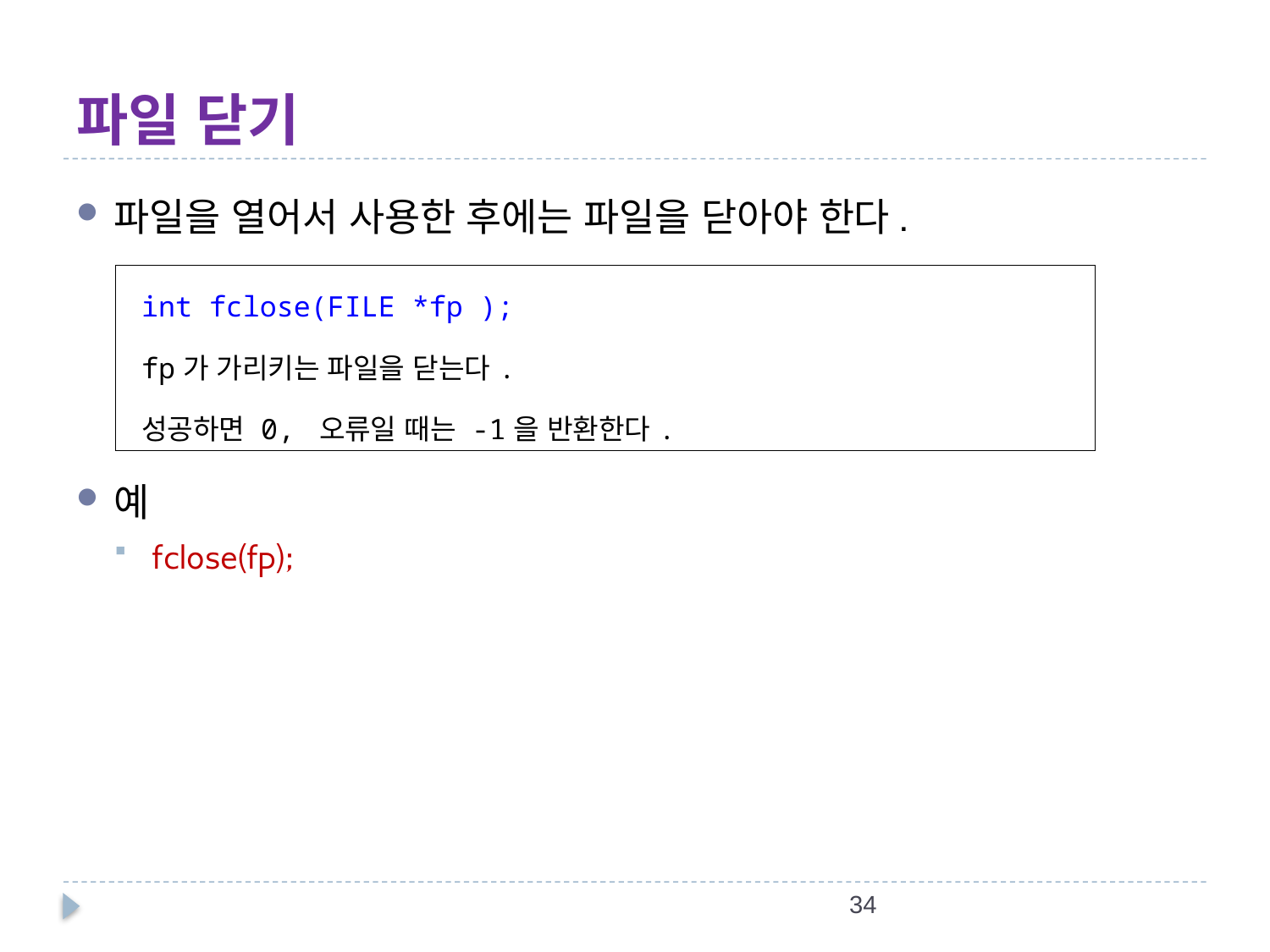

# 파일 닫기
파일을 열어서 사용한 후에는 파일을 닫아야 한다.

예
fclose(fp);
| int fclose(FILE \*fp ); fp가 가리키는 파일을 닫는다. 성공하면 0, 오류일 때는 -1을 반환한다. |
| --- |
34